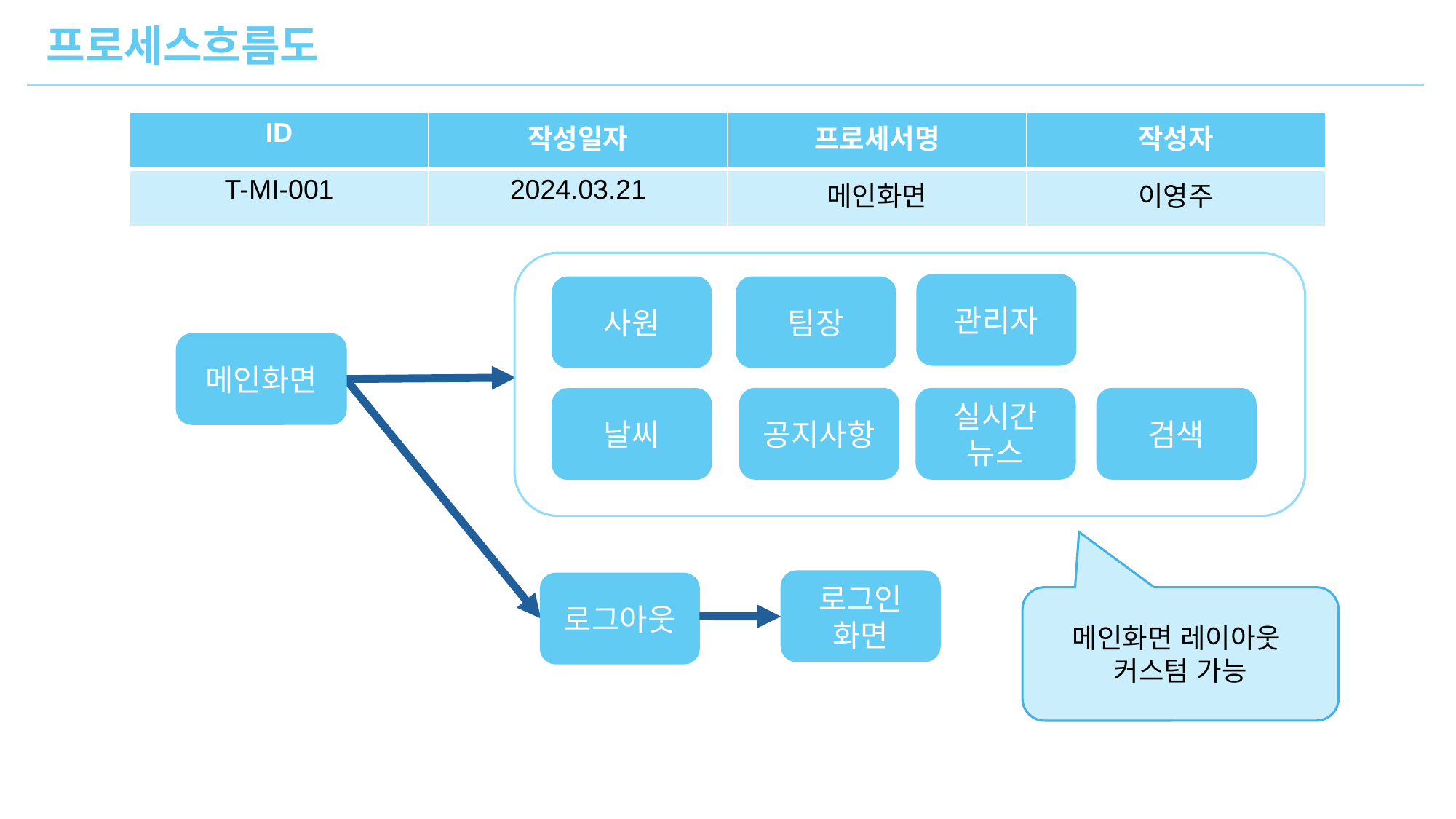

프로세스흐름도
| ID | 작성일자 | 프로세서명 | 작성자 |
| --- | --- | --- | --- |
| T-MI-001 | 2024.03.21 | 메인화면 | 이영주 |

관리자
팀장
사원
메인화면
공지사항
실시간 뉴스
검색
날씨
로그인 화면
로그아웃
메인화면 레이아웃
커스텀 가능